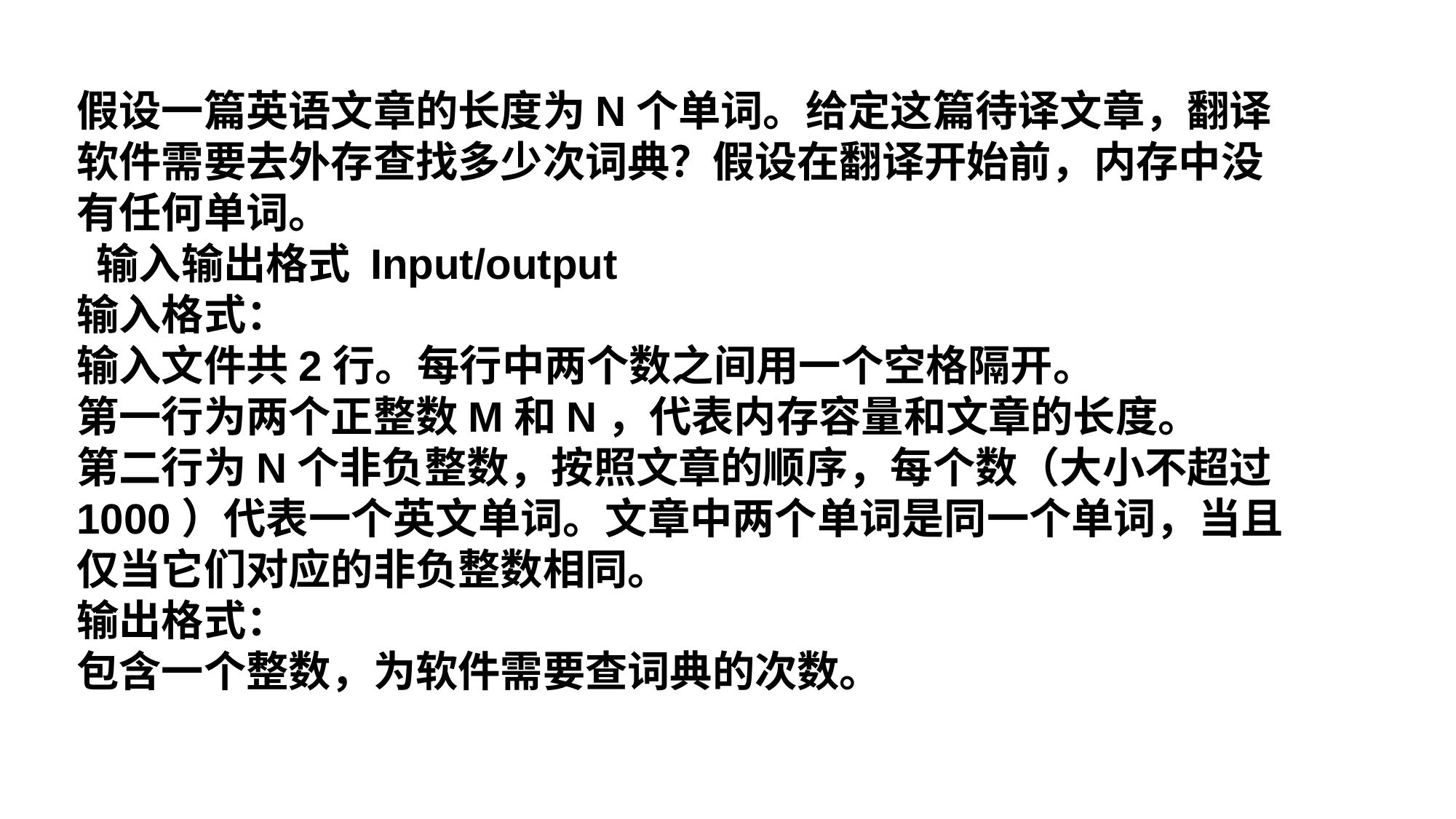

假设一篇英语文章的长度为N个单词。给定这篇待译文章，翻译软件需要去外存查找多少次词典？假设在翻译开始前，内存中没有任何单词。
 输入输出格式 Input/output
输入格式：
输入文件共2行。每行中两个数之间用一个空格隔开。
第一行为两个正整数M和N，代表内存容量和文章的长度。
第二行为N个非负整数，按照文章的顺序，每个数（大小不超过1000）代表一个英文单词。文章中两个单词是同一个单词，当且仅当它们对应的非负整数相同。
输出格式：
包含一个整数，为软件需要查词典的次数。